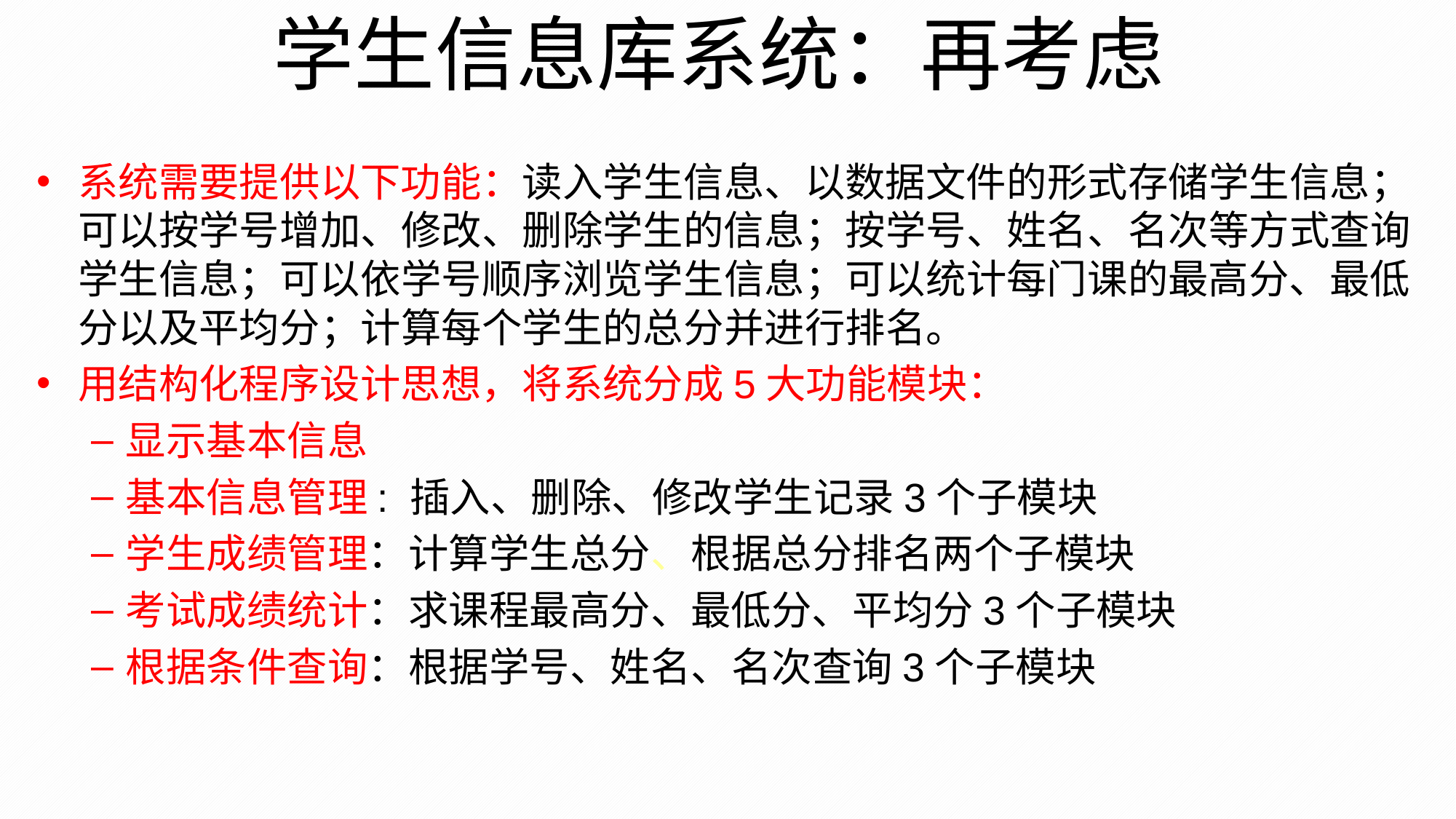

学生信息库系统：再考虑
系统需要提供以下功能：读入学生信息、以数据文件的形式存储学生信息；可以按学号增加、修改、删除学生的信息；按学号、姓名、名次等方式查询学生信息；可以依学号顺序浏览学生信息；可以统计每门课的最高分、最低分以及平均分；计算每个学生的总分并进行排名。
用结构化程序设计思想，将系统分成5大功能模块：
显示基本信息
基本信息管理: 插入、删除、修改学生记录3个子模块
学生成绩管理：计算学生总分、根据总分排名两个子模块
考试成绩统计：求课程最高分、最低分、平均分3个子模块
根据条件查询：根据学号、姓名、名次查询3个子模块